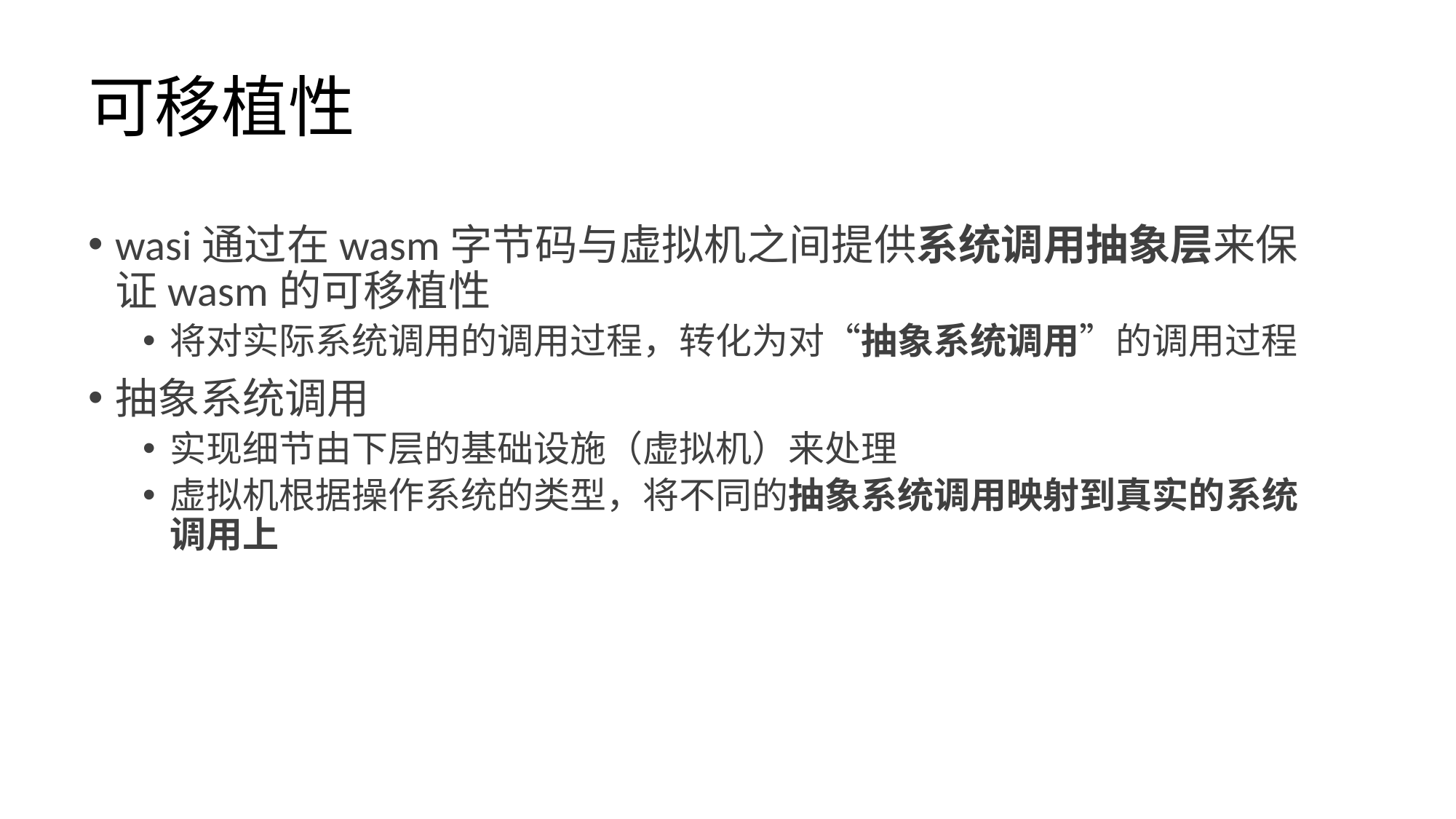

# 可移植性
wasi通过在wasm字节码与虚拟机之间提供系统调用抽象层来保证wasm的可移植性
将对实际系统调用的调用过程，转化为对“抽象系统调用”的调用过程
抽象系统调用
实现细节由下层的基础设施（虚拟机）来处理
虚拟机根据操作系统的类型，将不同的抽象系统调用映射到真实的系统调用上